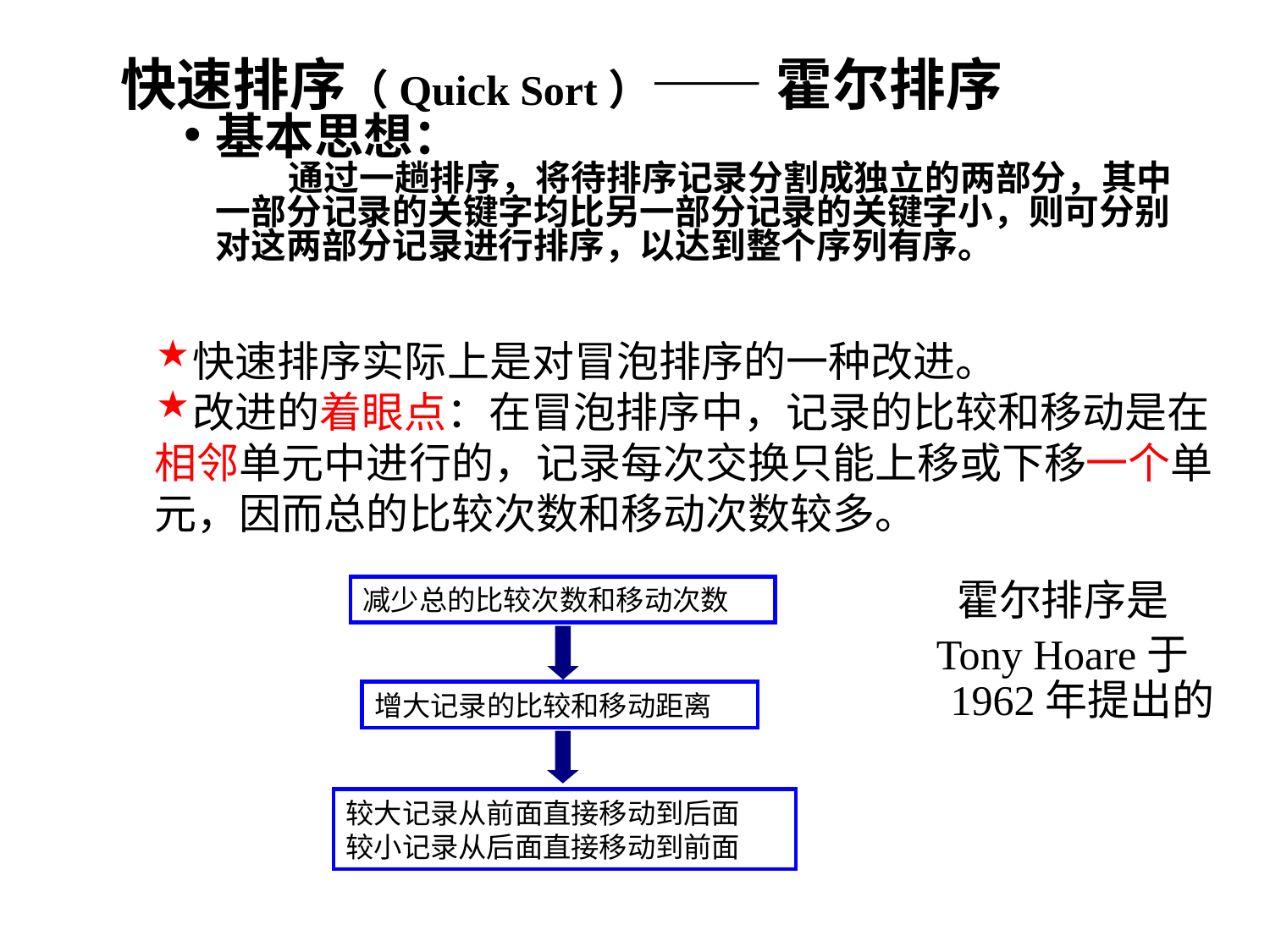

快速排序（Quick Sort）—— 霍尔排序
基本思想：
	        通过一趟排序，将待排序记录分割成独立的两部分，其中一部分记录的关键字均比另一部分记录的关键字小，则可分别对这两部分记录进行排序，以达到整个序列有序。
快速排序实际上是对冒泡排序的一种改进。
改进的着眼点：在冒泡排序中，记录的比较和移动是在相邻单元中进行的，记录每次交换只能上移或下移一个单元，因而总的比较次数和移动次数较多。
霍尔排序是
 Tony Hoare于1962年提出的
减少总的比较次数和移动次数

增大记录的比较和移动距离

较大记录从前面直接移动到后面
较小记录从后面直接移动到前面